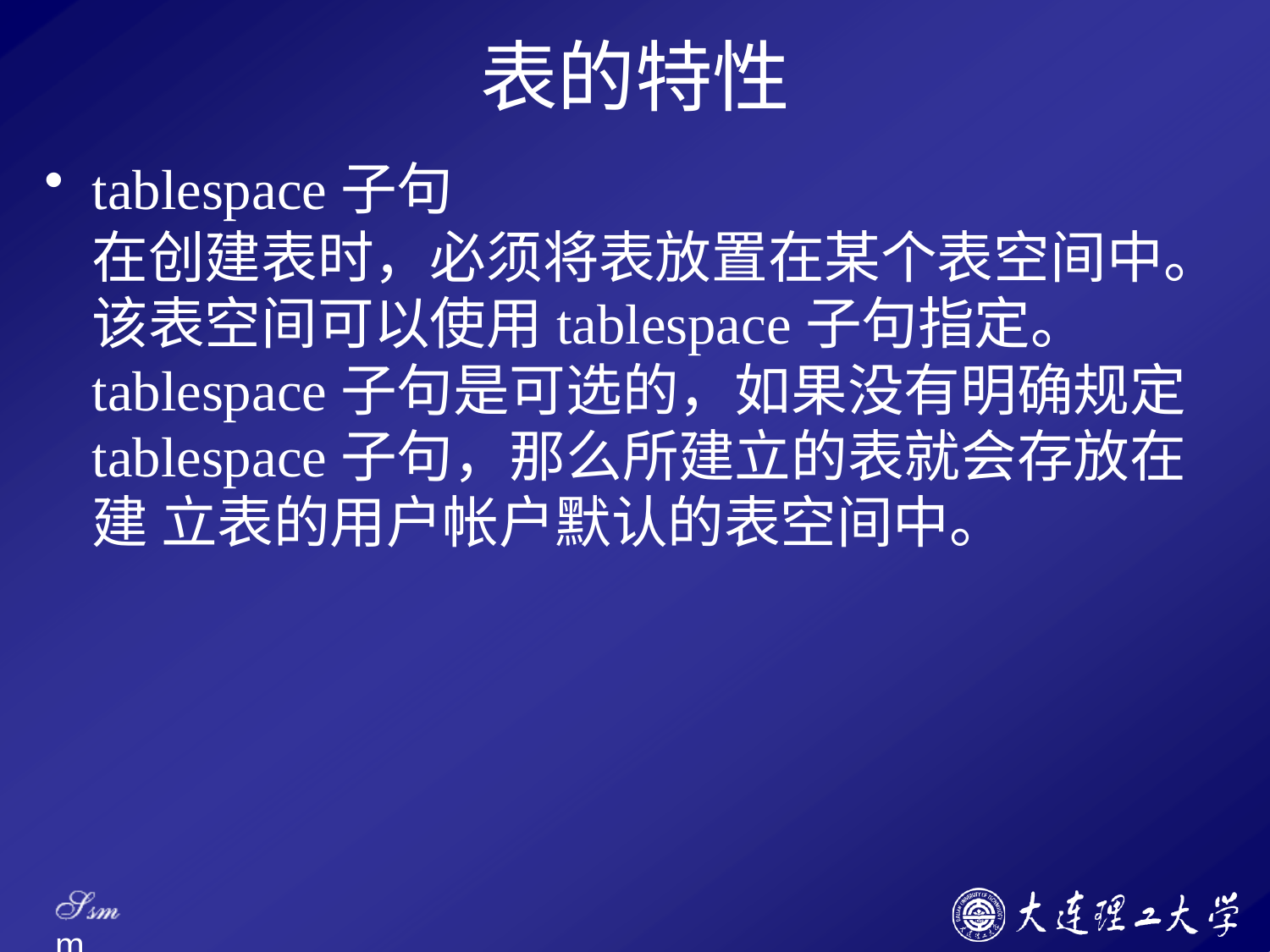

# 表的特性
tablespace子句
在创建表时，必须将表放置在某个表空间中。 该表空间可以使用tablespace子句指定。 tablespace子句是可选的，如果没有明确规定 tablespace子句，那么所建立的表就会存放在建 立表的用户帐户默认的表空间中。

Ssm